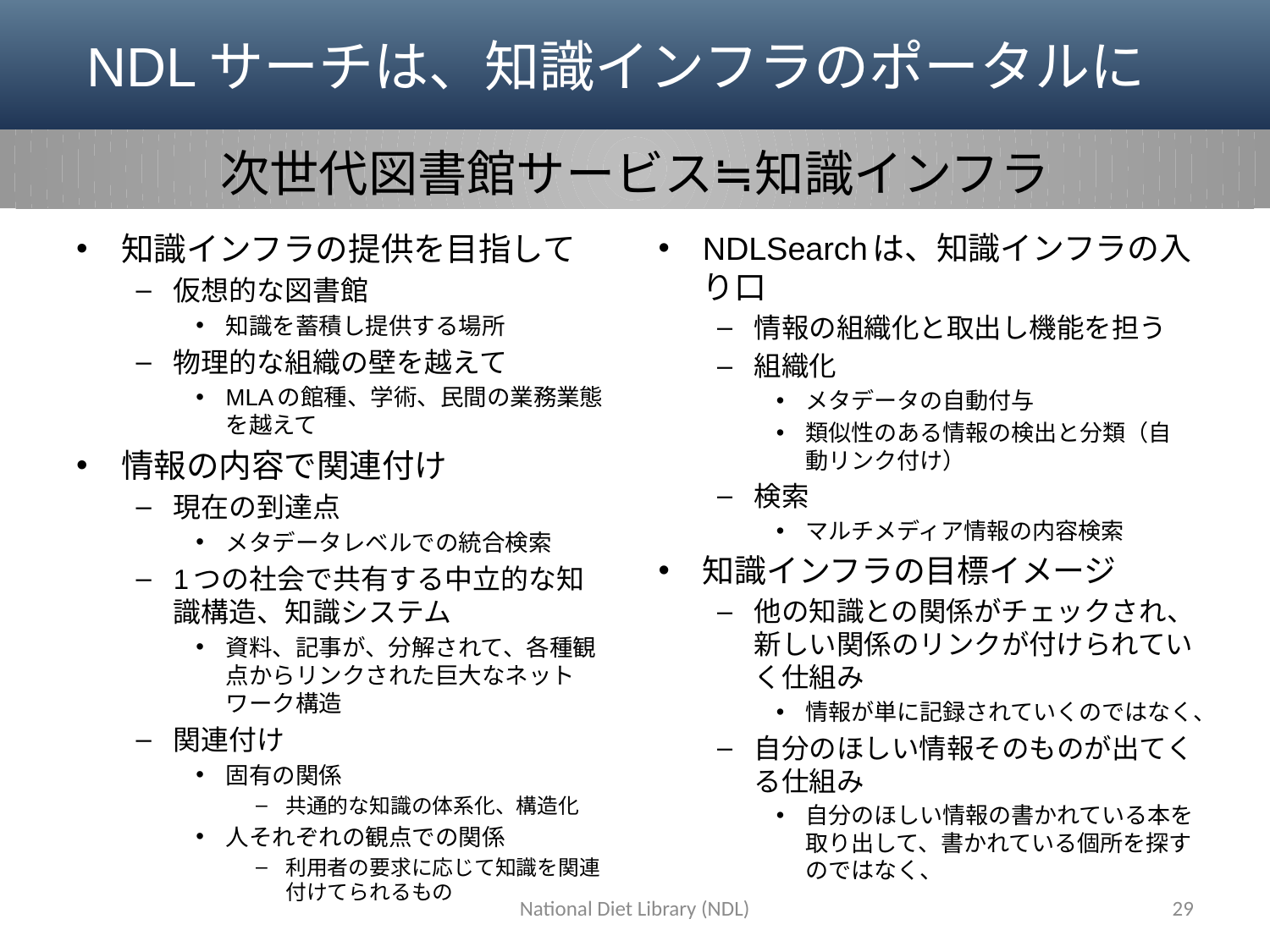

# NDLサーチは、知識インフラのポータルに
次世代図書館サービス≒知識インフラ
知識インフラの提供を目指して
仮想的な図書館
知識を蓄積し提供する場所
物理的な組織の壁を越えて
MLAの館種、学術、民間の業務業態を越えて
情報の内容で関連付け
現在の到達点
メタデータレベルでの統合検索
1つの社会で共有する中立的な知識構造、知識システム
資料、記事が、分解されて、各種観点からリンクされた巨大なネットワーク構造
関連付け
固有の関係
共通的な知識の体系化、構造化
人それぞれの観点での関係
利用者の要求に応じて知識を関連付けてられるもの

NDLSearchは、知識インフラの入り口
情報の組織化と取出し機能を担う
組織化
メタデータの自動付与
類似性のある情報の検出と分類（自動リンク付け）
検索
マルチメディア情報の内容検索
知識インフラの目標イメージ
他の知識との関係がチェックされ、新しい関係のリンクが付けられていく仕組み
情報が単に記録されていくのではなく、
自分のほしい情報そのものが出てくる仕組み
自分のほしい情報の書かれている本を取り出して、書かれている個所を探すのではなく、

National Diet Library (NDL)
29